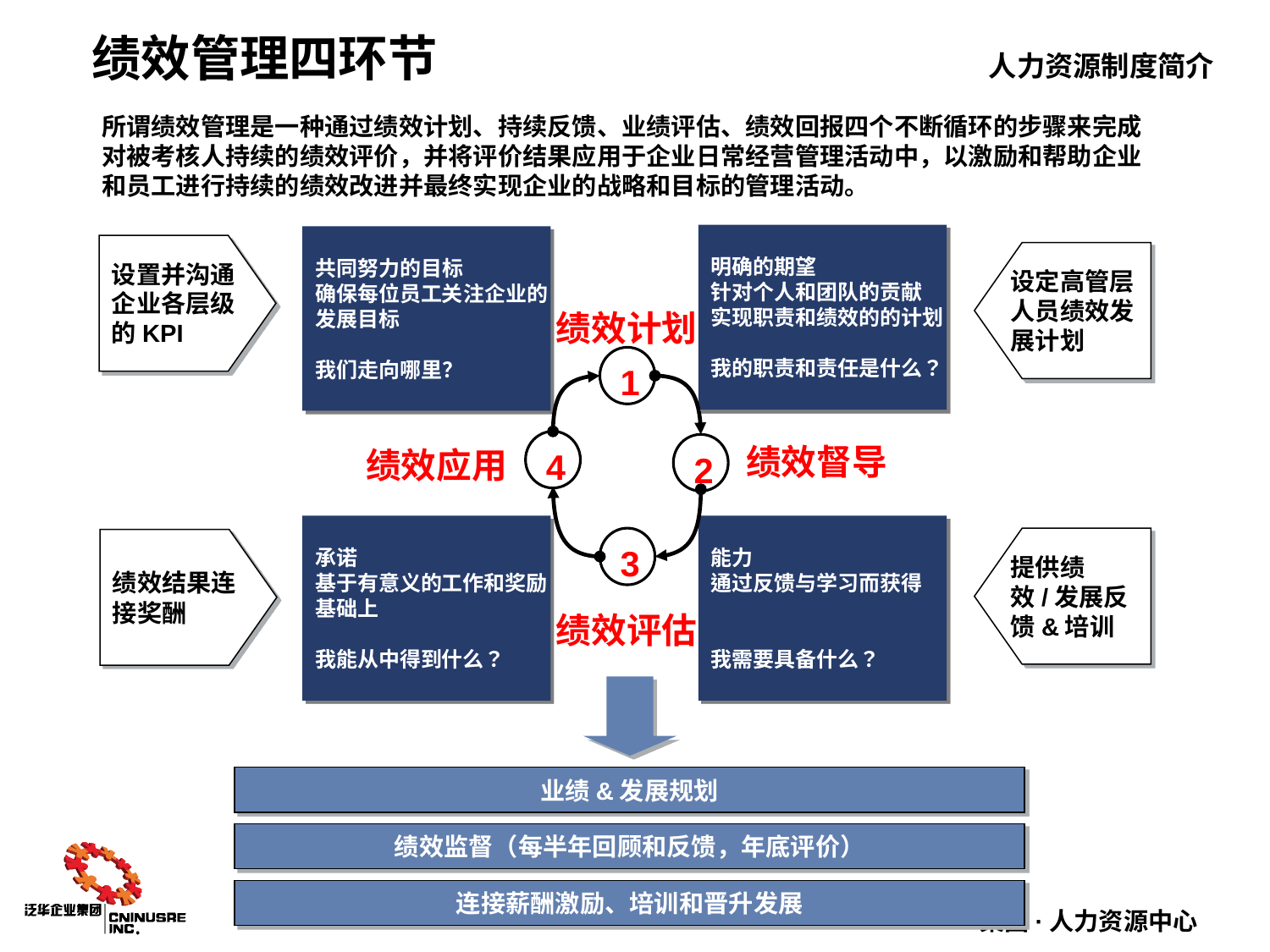

# 绩效管理四环节
所谓绩效管理是一种通过绩效计划、持续反馈、业绩评估、绩效回报四个不断循环的步骤来完成对被考核人持续的绩效评价，并将评价结果应用于企业日常经营管理活动中，以激励和帮助企业和员工进行持续的绩效改进并最终实现企业的战略和目标的管理活动。
明确的期望
针对个人和团队的贡献
实现职责和绩效的的计划

我的职责和责任是什么？
共同努力的目标
确保每位员工关注企业的
发展目标
我们走向哪里？
设置并沟通企业各层级的KPI
设定高管层人员绩效发展计划
绩效计划
1

4
绩效督导
2
绩效应用
承诺
基于有意义的工作和奖励
基础上
我能从中得到什么？
能力
通过反馈与学习而获得
我需要具备什么？
3
提供绩效/发展反馈&培训
绩效结果连接奖酬

绩效评估

业绩&发展规划
绩效监督（每半年回顾和反馈，年底评价）
连接薪酬激励、培训和晋升发展